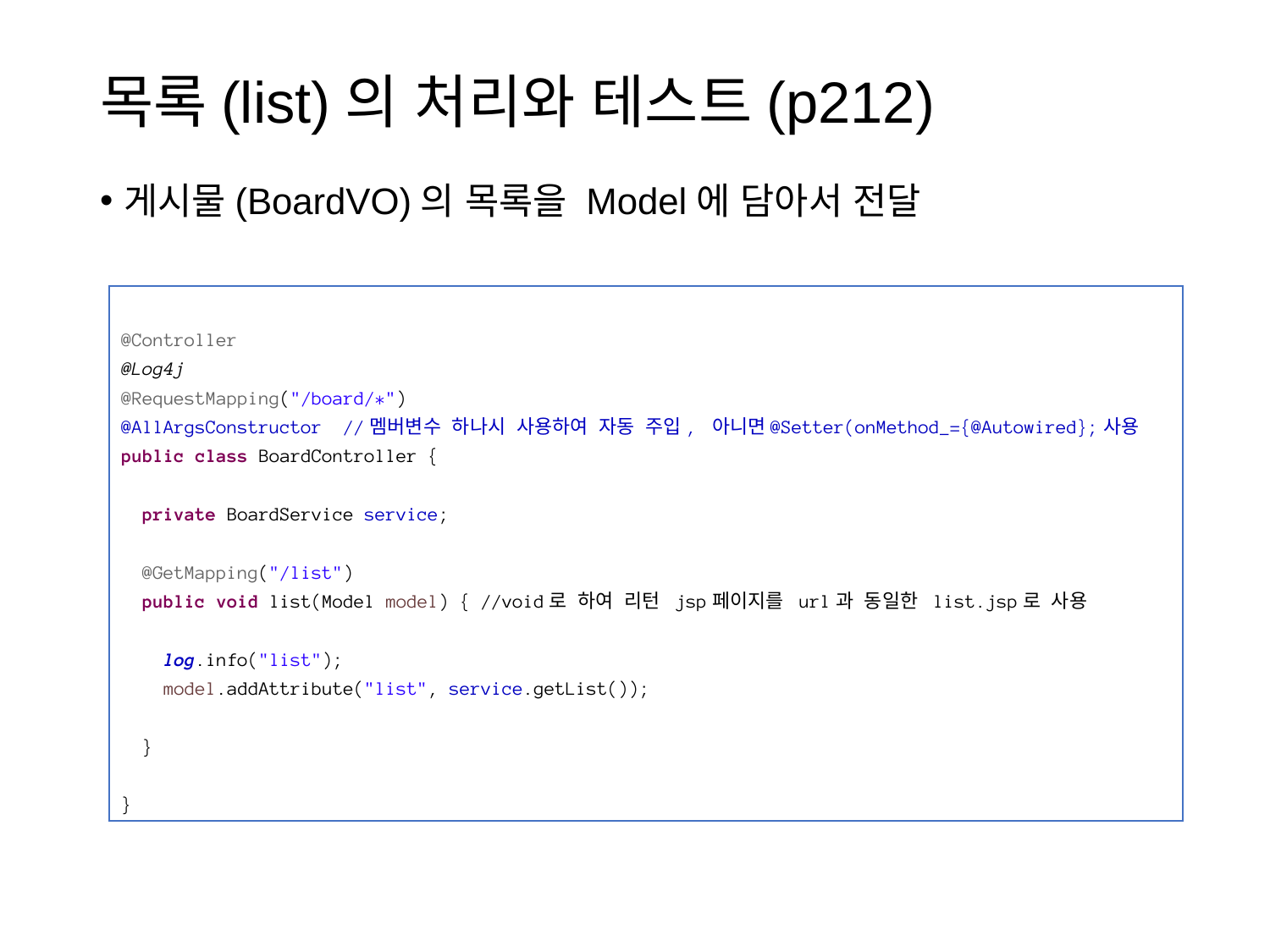

# 목록(list)의 처리와 테스트(p212)
게시물(BoardVO)의 목록을 Model에 담아서 전달

@Controller
@Log4j
@RequestMapping("/board/*")
@AllArgsConstructor  //멤버변수 하나시 사용하여 자동 주입, 아니면@Setter(onMethod_={@Autowired};사용
public class BoardController {

  private BoardService service;

  @GetMapping("/list")
  public void list(Model model) { //void로 하여 리턴 jsp페이지를 url과 동일한 list.jsp로 사용

    log.info("list");
    model.addAttribute("list", service.getList());

  }

}